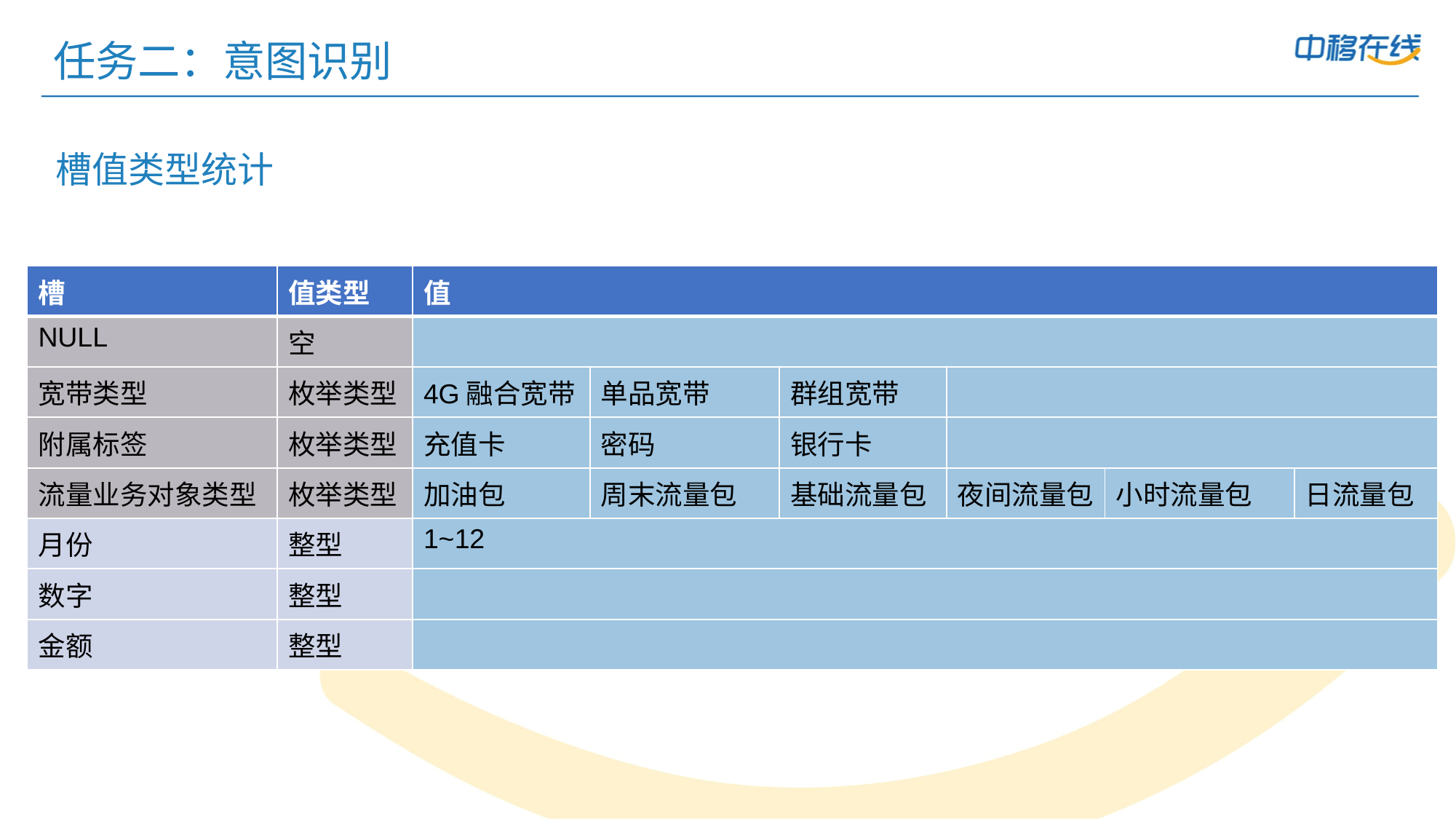

# 任务二：意图识别
槽值类型统计
| 槽 | 值类型 | 值 |  |  |  |  |  |
| --- | --- | --- | --- | --- | --- | --- | --- |
| NULL | 空 |  |  |  |  |  |  |
| 宽带类型 | 枚举类型 | 4G融合宽带 | 单品宽带 | 群组宽带 |  |  |  |
| 附属标签 | 枚举类型 | 充值卡 | 密码 | 银行卡 |  |  |  |
| 流量业务对象类型 | 枚举类型 | 加油包 | 周末流量包 | 基础流量包 | 夜间流量包 | 小时流量包 | 日流量包 |
| 月份 | 整型 | 1~12 |  |  |  |  |  |
| 数字 | 整型 |  |  |  |  |  |  |
| 金额 | 整型 |  |  |  |  |  |  |